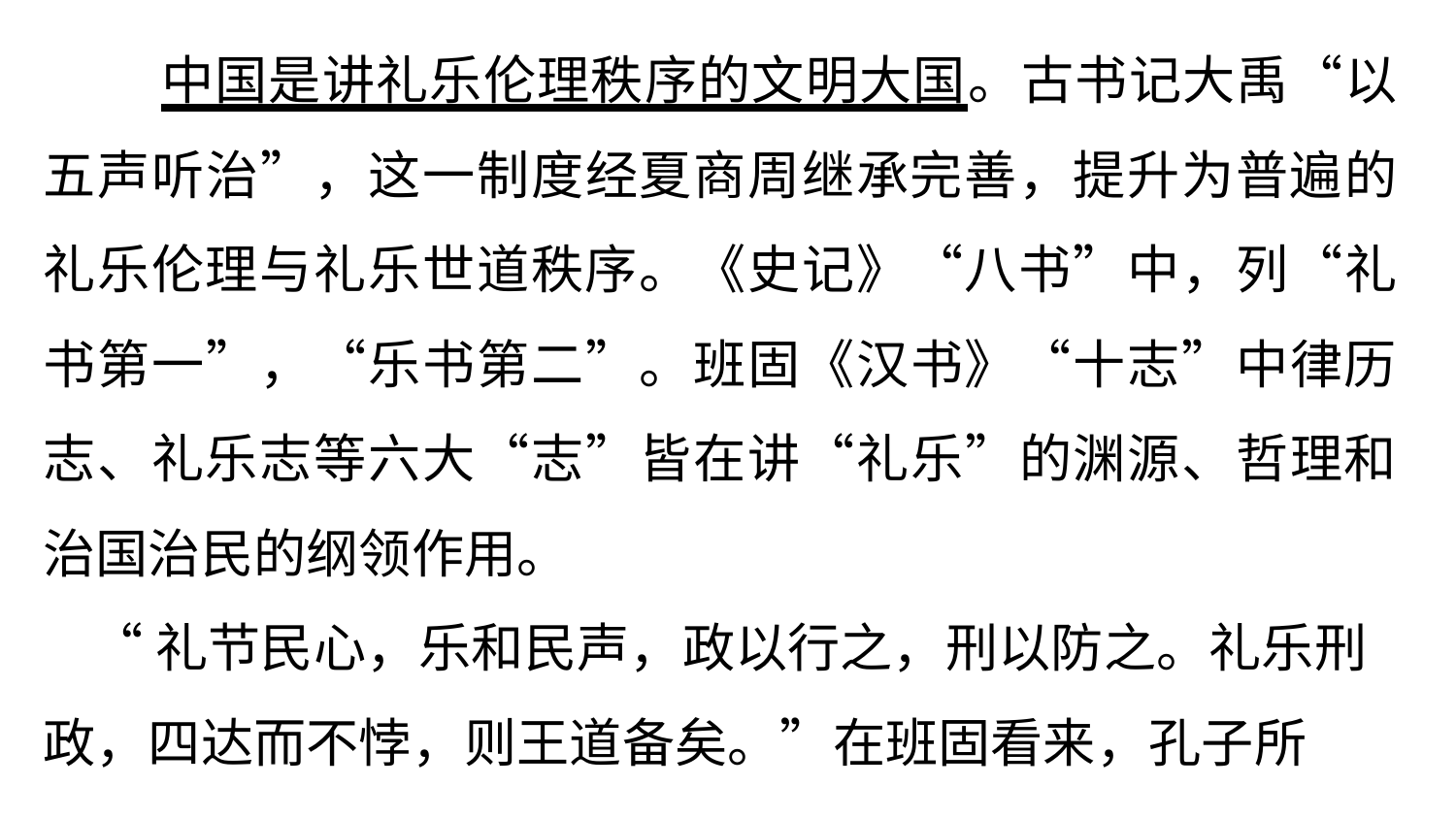

中国是讲礼乐伦理秩序的文明大国。古书记大禹“以五声听治”，这一制度经夏商周继承完善，提升为普遍的礼乐伦理与礼乐世道秩序。《史记》“八书”中，列“礼书第一”，“乐书第二”。班固《汉书》“十志”中律历志、礼乐志等六大“志”皆在讲“礼乐”的渊源、哲理和治国治民的纲领作用。
    “礼节民心，乐和民声，政以行之，刑以防之。礼乐刑政，四达而不悖，则王道备矣。”在班固看来，孔子所